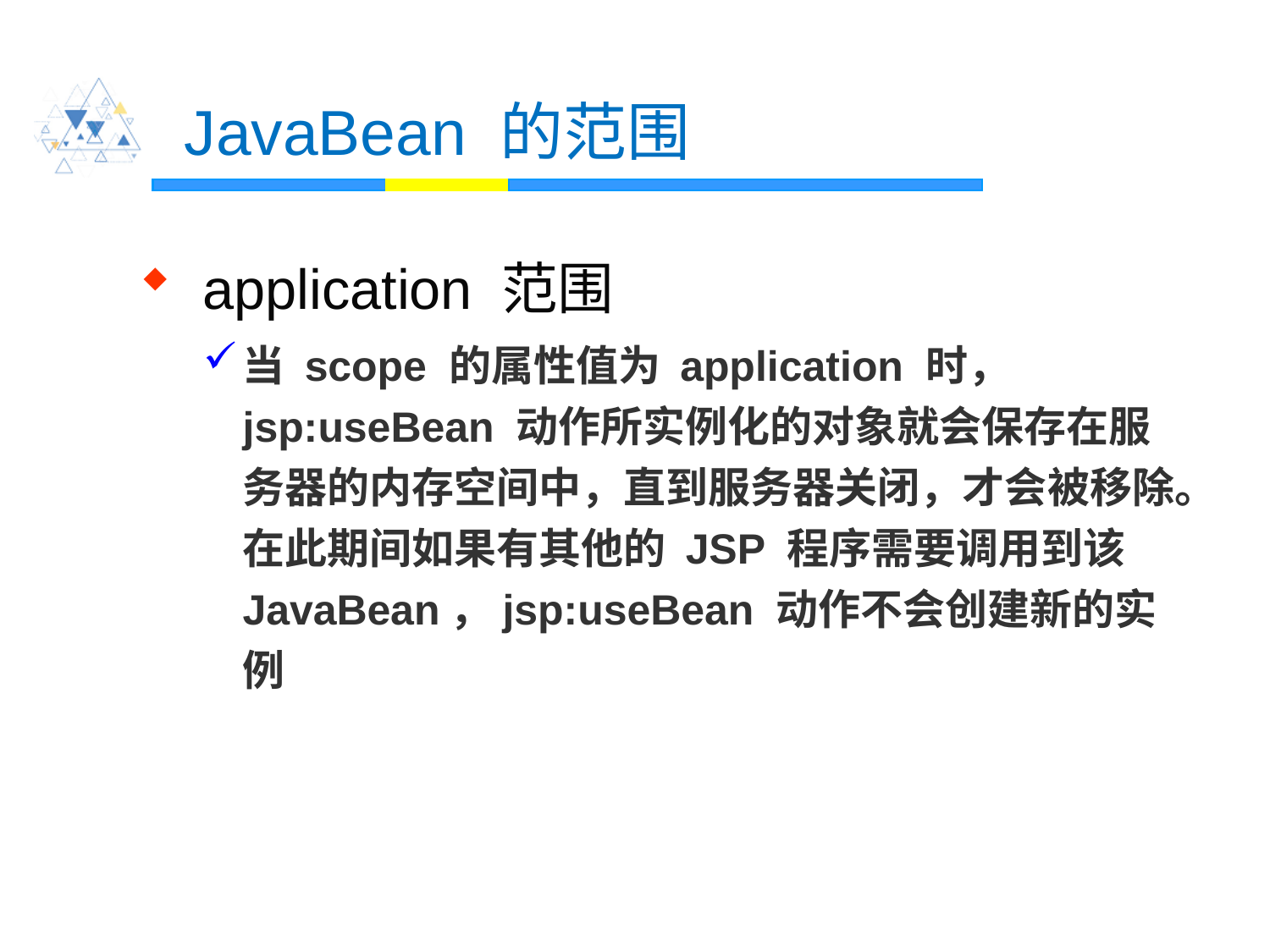

# JavaBean 的范围
 application 范围
当 scope 的属性值为 application 时， jsp:useBean 动作所实例化的对象就会保存在服务器的内存空间中，直到服务器关闭，才会被移除。在此期间如果有其他的 JSP 程序需要调用到该 JavaBean，jsp:useBean 动作不会创建新的实例